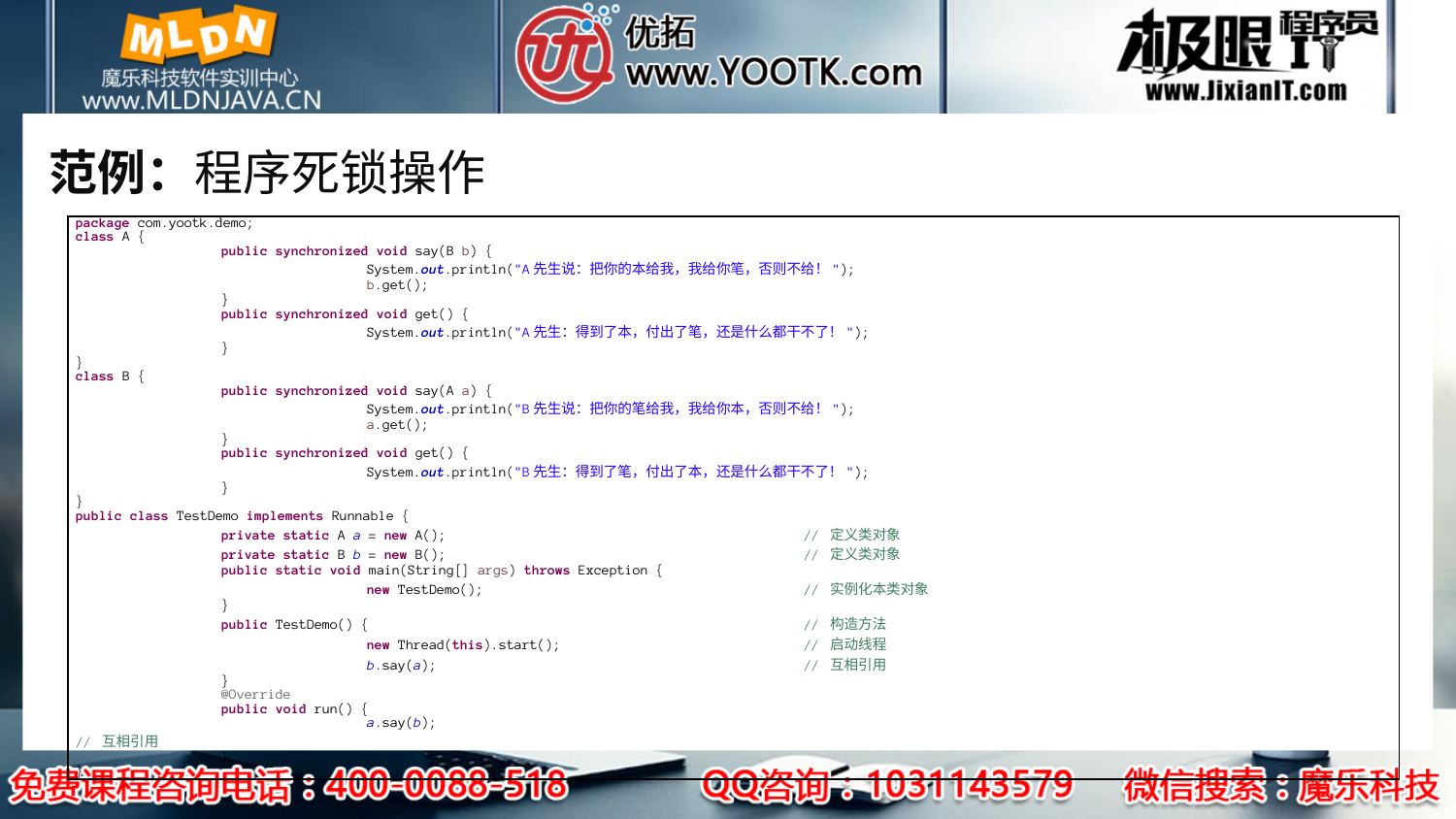

# 范例：程序死锁操作
| package com.yootk.demo; class A { public synchronized void say(B b) { System.out.println("A先生说：把你的本给我，我给你笔，否则不给！"); b.get(); } public synchronized void get() { System.out.println("A先生：得到了本，付出了笔，还是什么都干不了！"); } } class B { public synchronized void say(A a) { System.out.println("B先生说：把你的笔给我，我给你本，否则不给！"); a.get(); } public synchronized void get() { System.out.println("B先生：得到了笔，付出了本，还是什么都干不了！"); } } public class TestDemo implements Runnable { private static A a = new A(); // 定义类对象 private static B b = new B(); // 定义类对象 public static void main(String[] args) throws Exception { new TestDemo(); // 实例化本类对象 } public TestDemo() { // 构造方法 new Thread(this).start(); // 启动线程 b.say(a); // 互相引用 } @Override public void run() { a.say(b); // 互相引用 } } |
| --- |